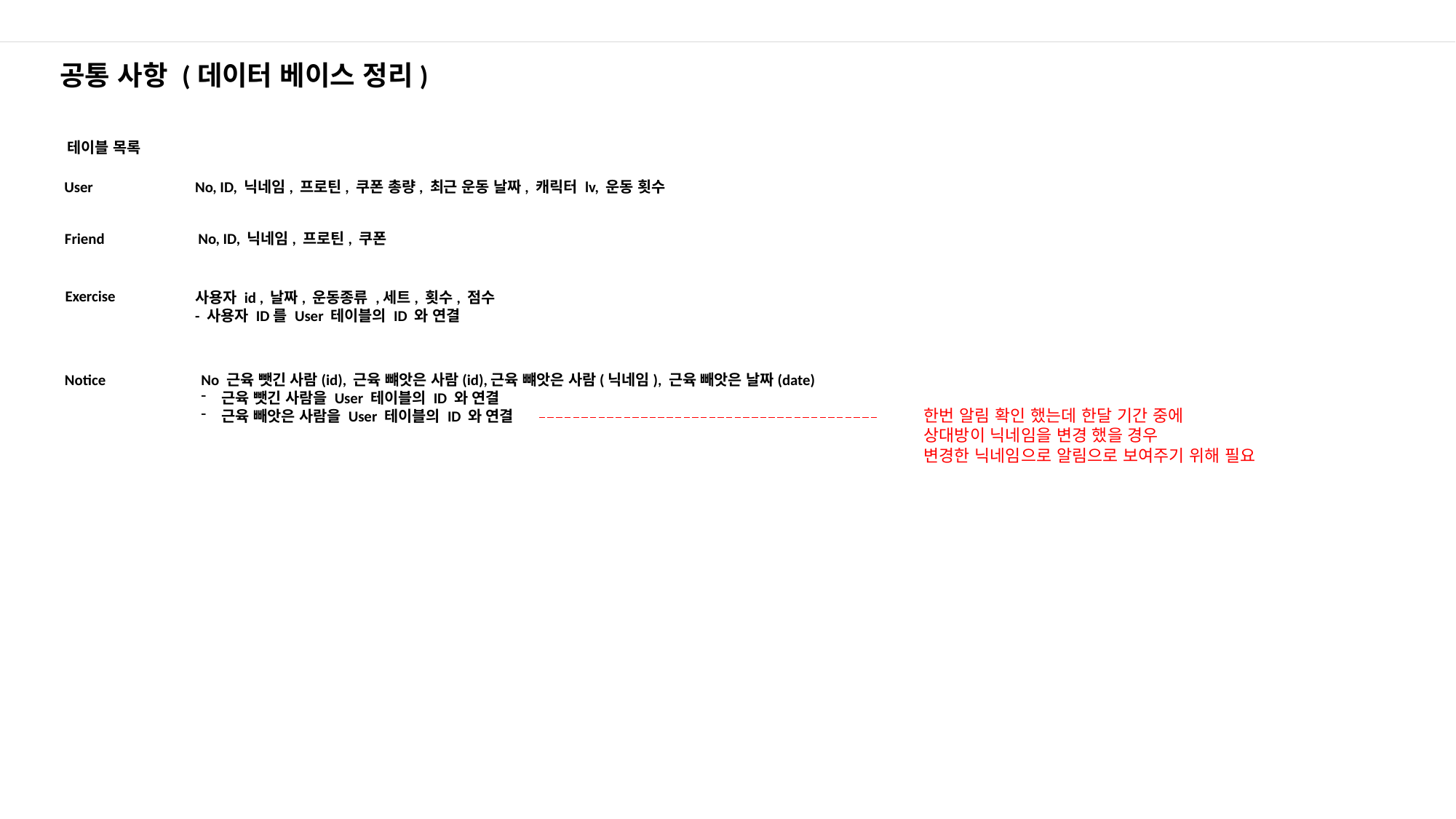

공통 사항 (데이터 베이스 정리)
테이블 목록
User
No, ID, 닉네임, 프로틴, 쿠폰 총량, 최근 운동 날짜, 캐릭터 lv, 운동 횟수
No, ID, 닉네임, 프로틴, 쿠폰
Friend
Exercise
사용자 id , 날짜, 운동종류 ,세트, 횟수, 점수
- 사용자 ID를 User 테이블의 ID 와 연결
No 근육 뺏긴 사람(id), 근육 뺴앗은 사람(id),근육 뺴앗은 사람(닉네임), 근육 빼앗은 날짜(date)
근육 뺏긴 사람을 User 테이블의 ID 와 연결
근육 빼앗은 사람을 User 테이블의 ID 와 연결
Notice
한번 알림 확인 했는데 한달 기간 중에
상대방이 닉네임을 변경 했을 경우
변경한 닉네임으로 알림으로 보여주기 위해 필요